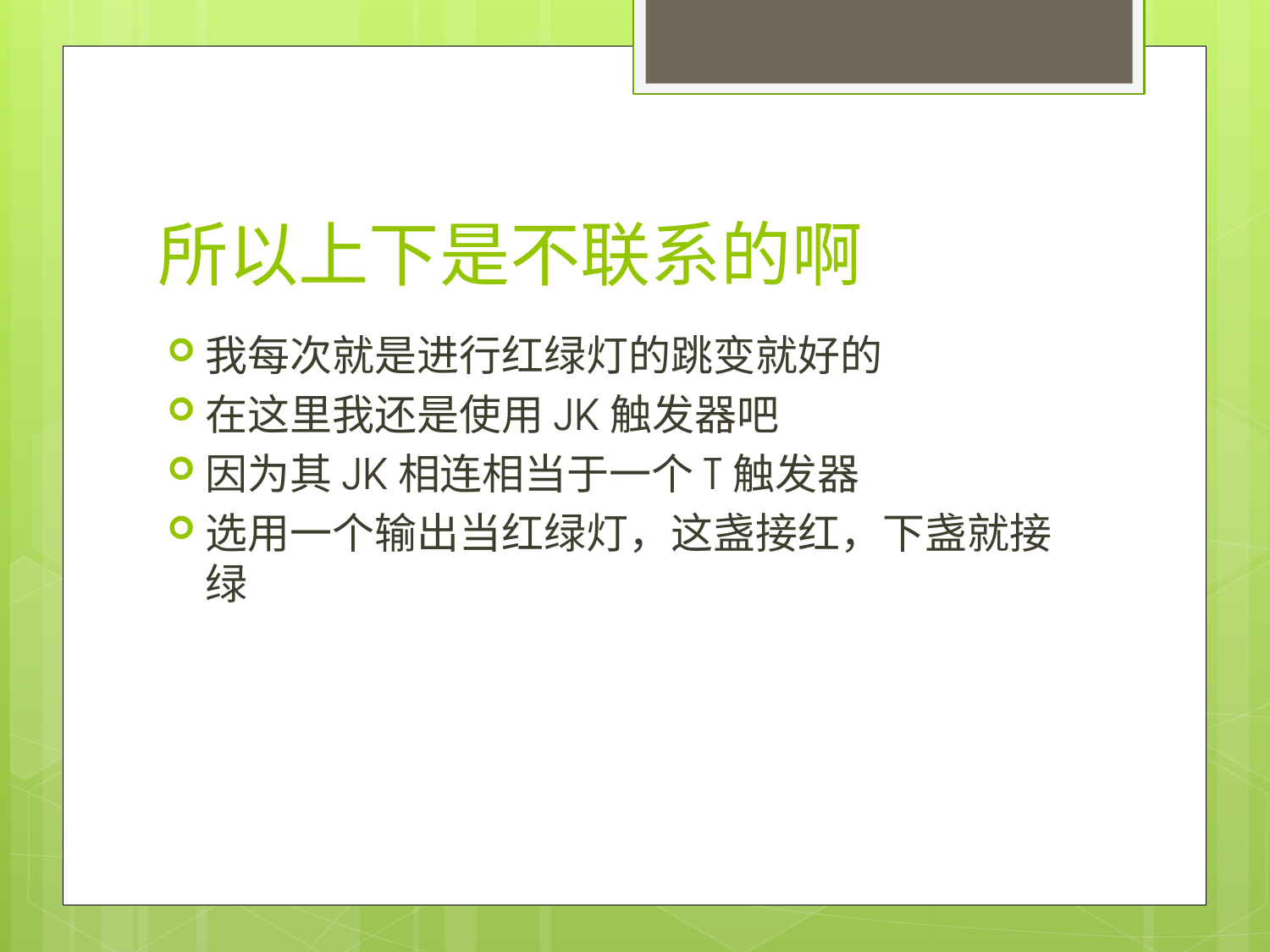

# 所以上下是不联系的啊
我每次就是进行红绿灯的跳变就好的
在这里我还是使用JK触发器吧
因为其JK相连相当于一个T触发器
选用一个输出当红绿灯，这盏接红，下盏就接绿